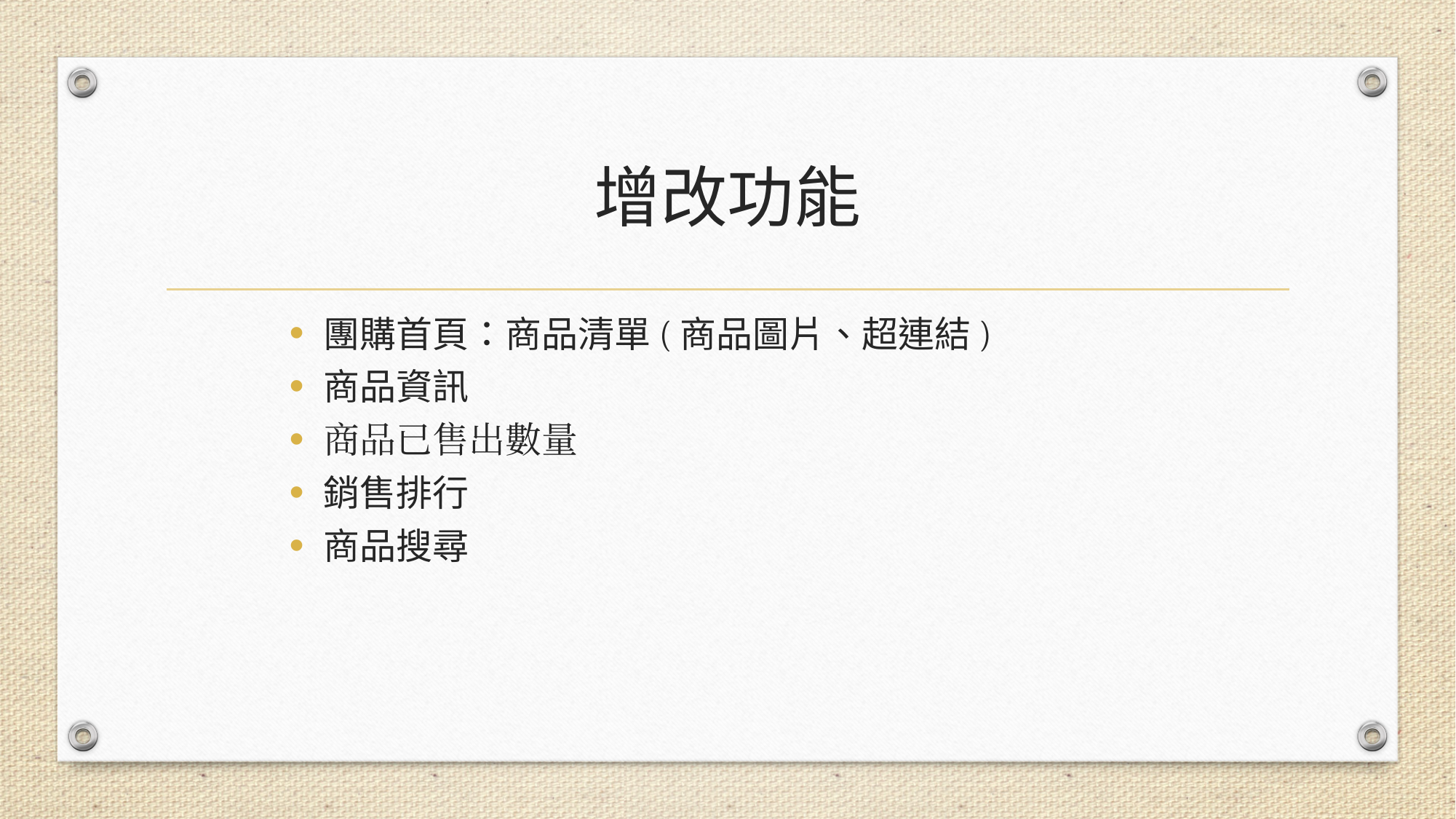

# 增改功能
團購首頁：商品清單(商品圖片、超連結)
商品資訊
商品已售出數量
銷售排行
商品搜尋